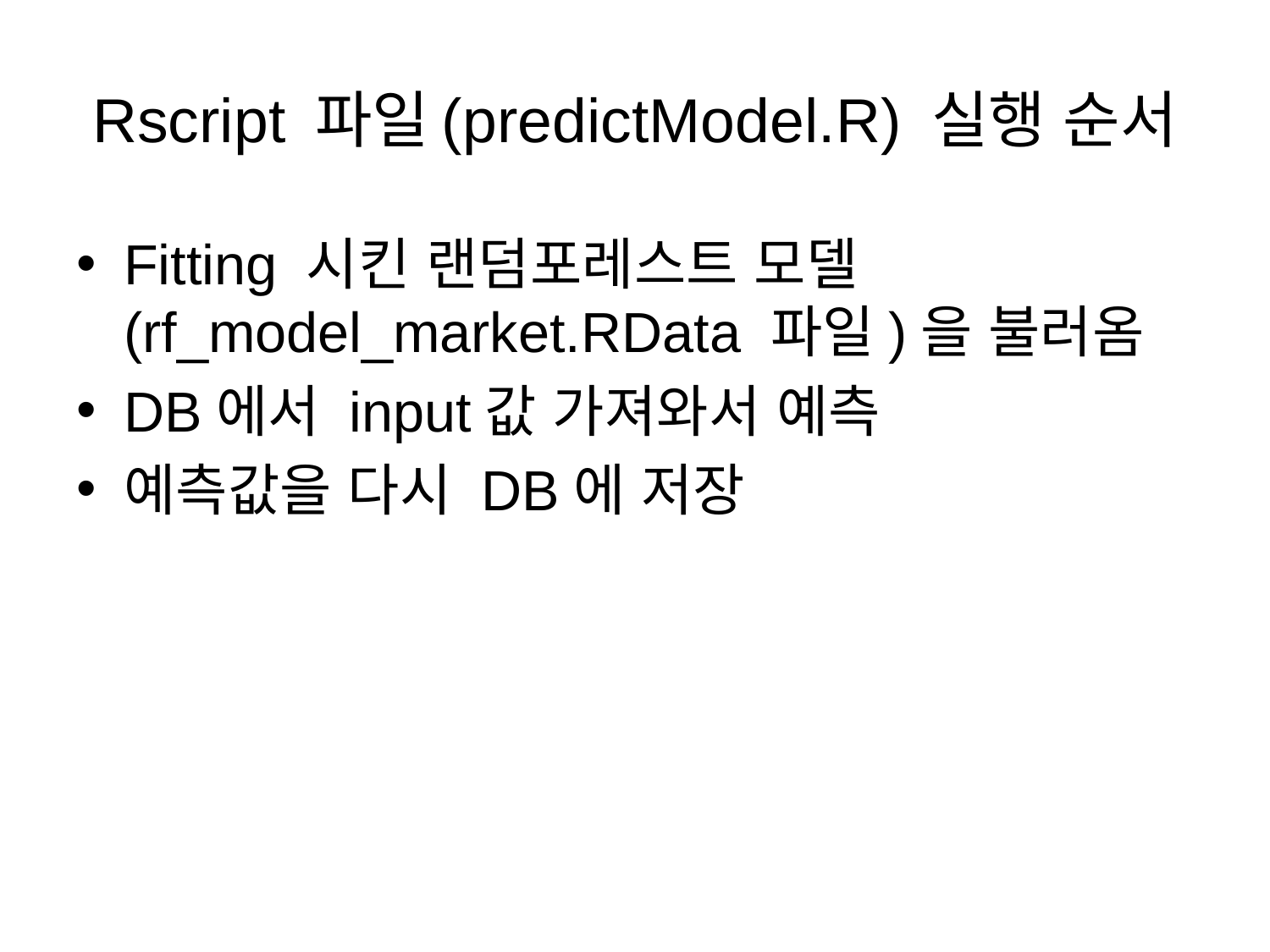

# Rscript 파일(predictModel.R) 실행 순서
Fitting 시킨 랜덤포레스트 모델(rf_model_market.RData 파일)을 불러옴
DB에서 input값 가져와서 예측
예측값을 다시 DB에 저장